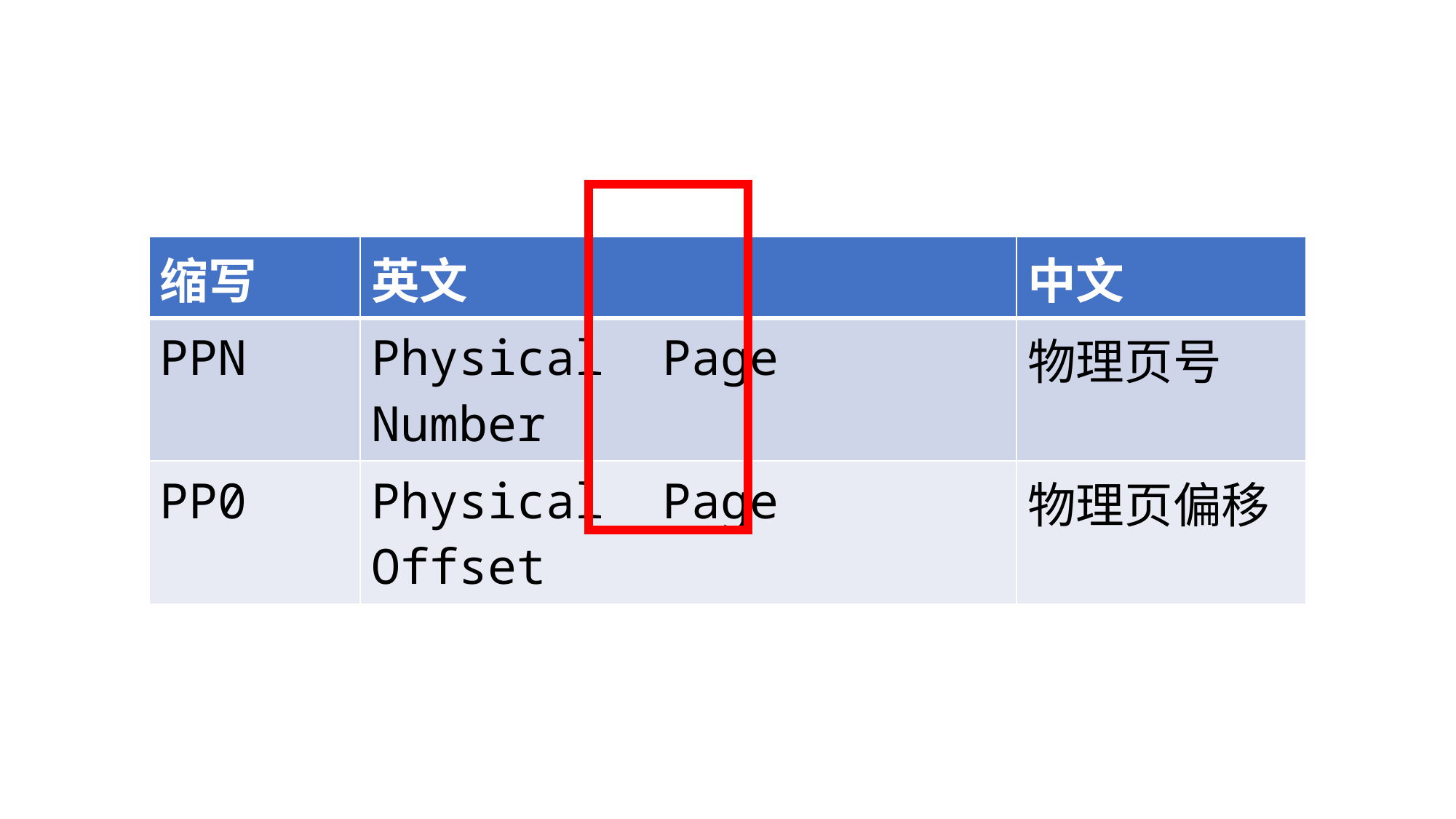

| 缩写 | 英文 | 中文 |
| --- | --- | --- |
| PPN | Physical Page Number | 物理页号 |
| PP0 | Physical Page Offset | 物理页偏移 |